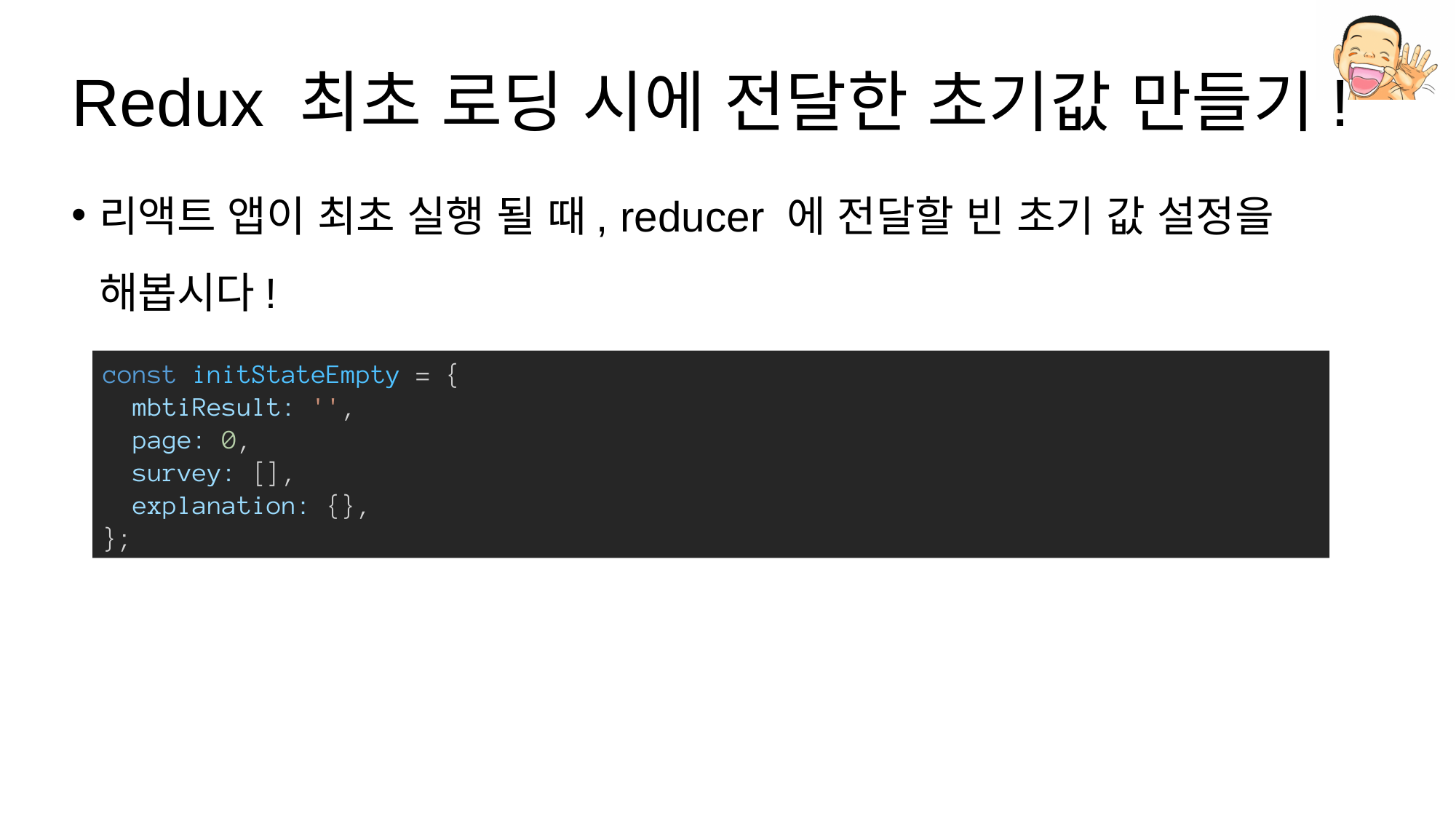

# Redux 최초 로딩 시에 전달한 초기값 만들기!
리액트 앱이 최초 실행 될 때, reducer 에 전달할 빈 초기 값 설정을 해봅시다!
const initStateEmpty = {
  mbtiResult: '',
  page: 0,
  survey: [],
  explanation: {},
};